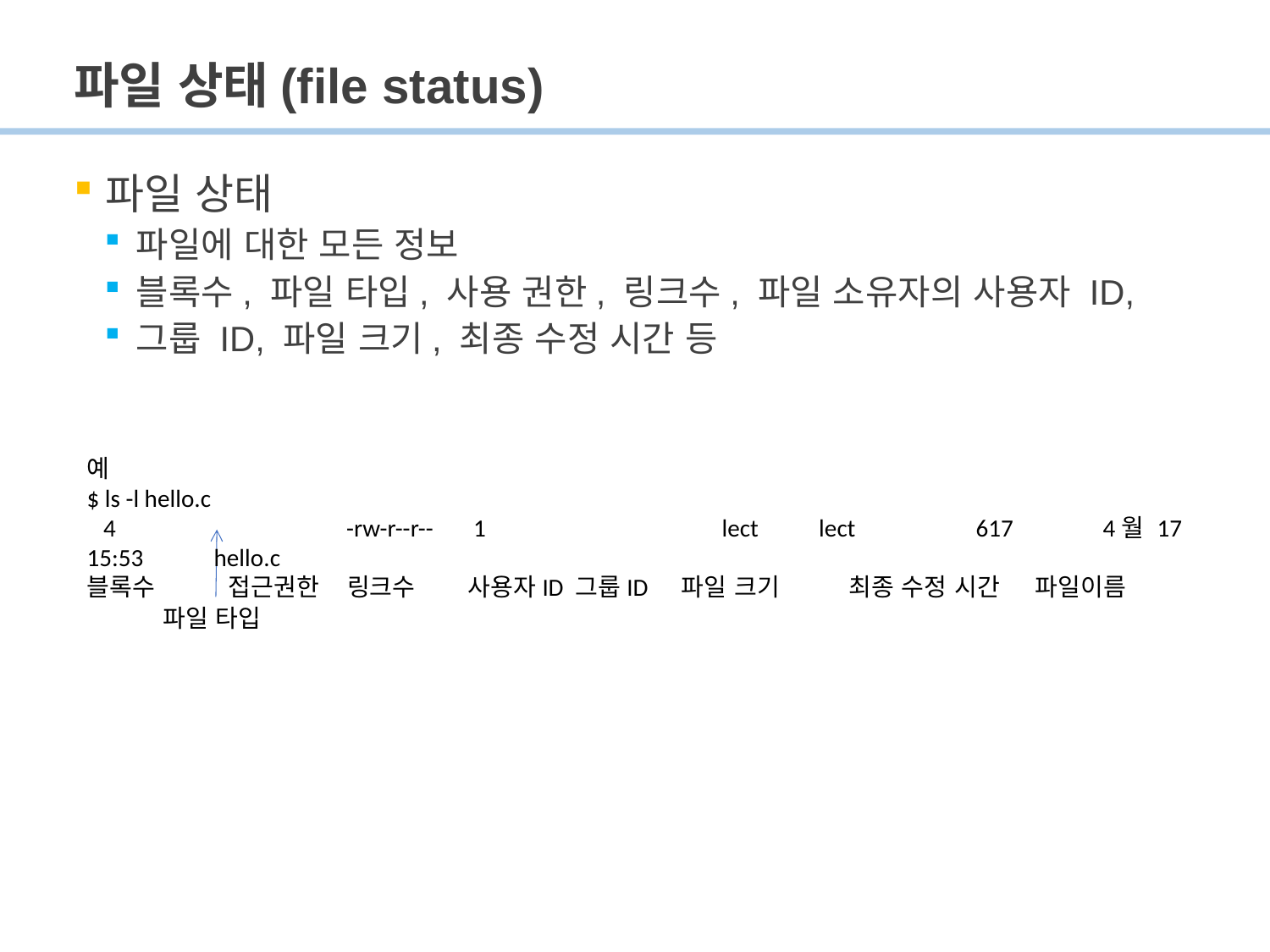

# 파일 상태(file status)
파일 상태
파일에 대한 모든 정보
블록수, 파일 타입, 사용 권한, 링크수, 파일 소유자의 사용자 ID,
그룹 ID, 파일 크기, 최종 수정 시간 등
예
$ ls -l hello.c
   4    		 -rw-r--r-- 	 1   		lect           lect  	617     	4월 17 15:53 	hello.c
블록수      	  접근권한    링크수 	사용자ID 그룹ID     파일 크기 	최종 수정 시간     파일이름
파일 타입